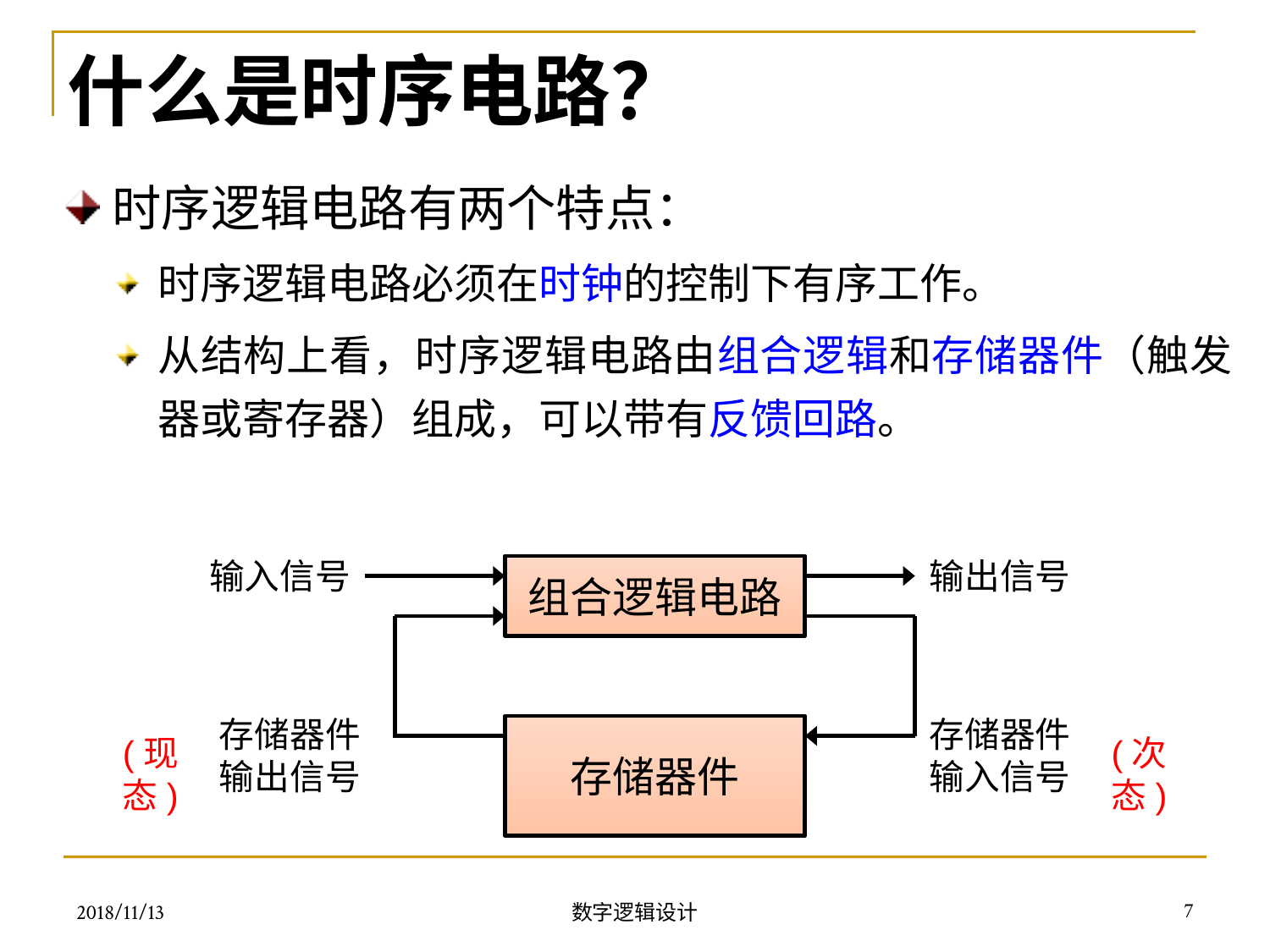

什么是时序电路？
时序逻辑电路有两个特点：
时序逻辑电路必须在时钟的控制下有序工作。
从结构上看，时序逻辑电路由组合逻辑和存储器件（触发器或寄存器）组成，可以带有反馈回路。

输入信号
输出信号
组合逻辑电路
存储器件输出信号
存储器件输入信号
存储器件
(现态)
(次态)
2018/11/13
7
数字逻辑设计